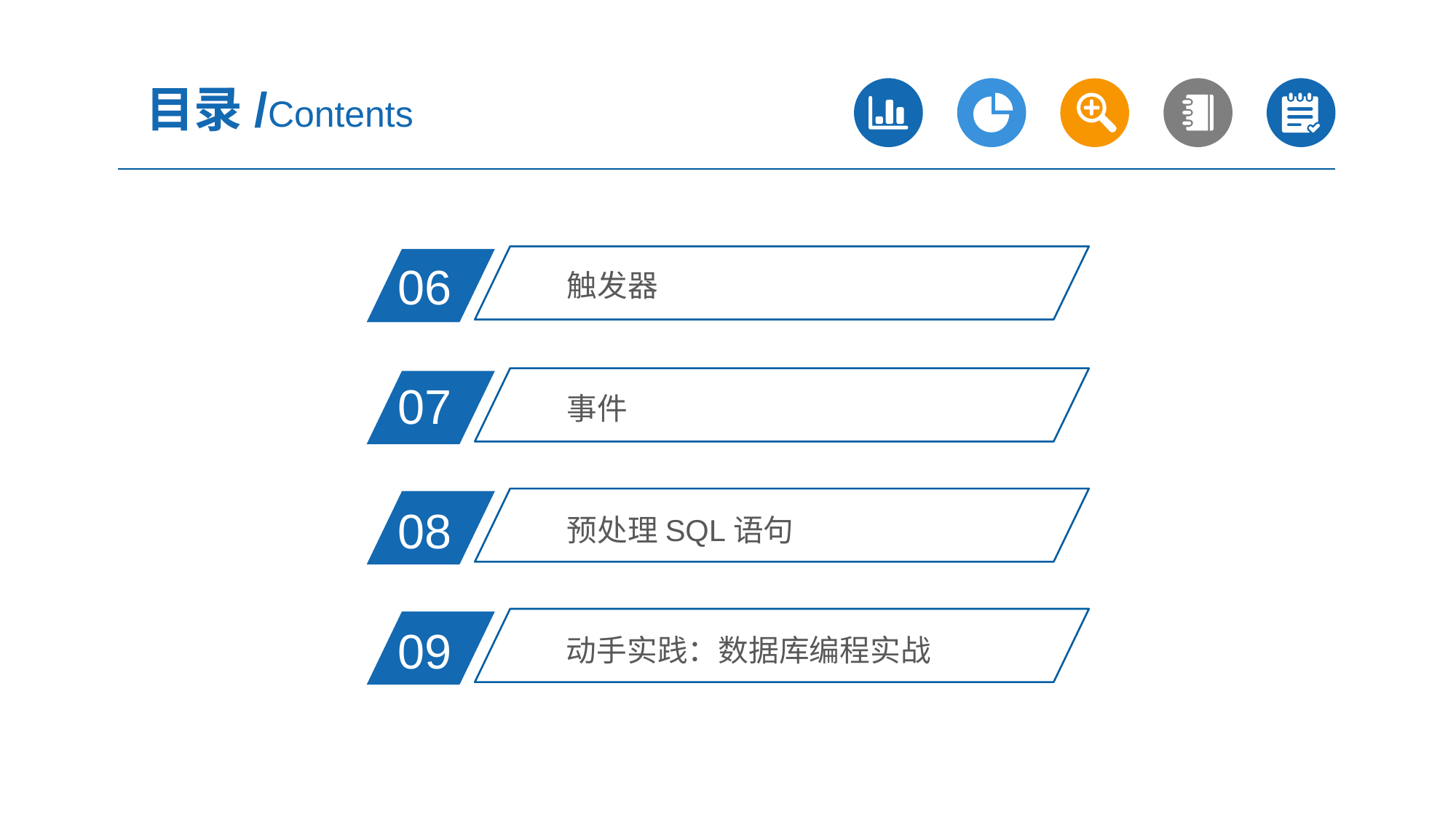

目录/Contents

触发器

06

事件
07

预处理SQL语句

08

动手实践：数据库编程实战

09